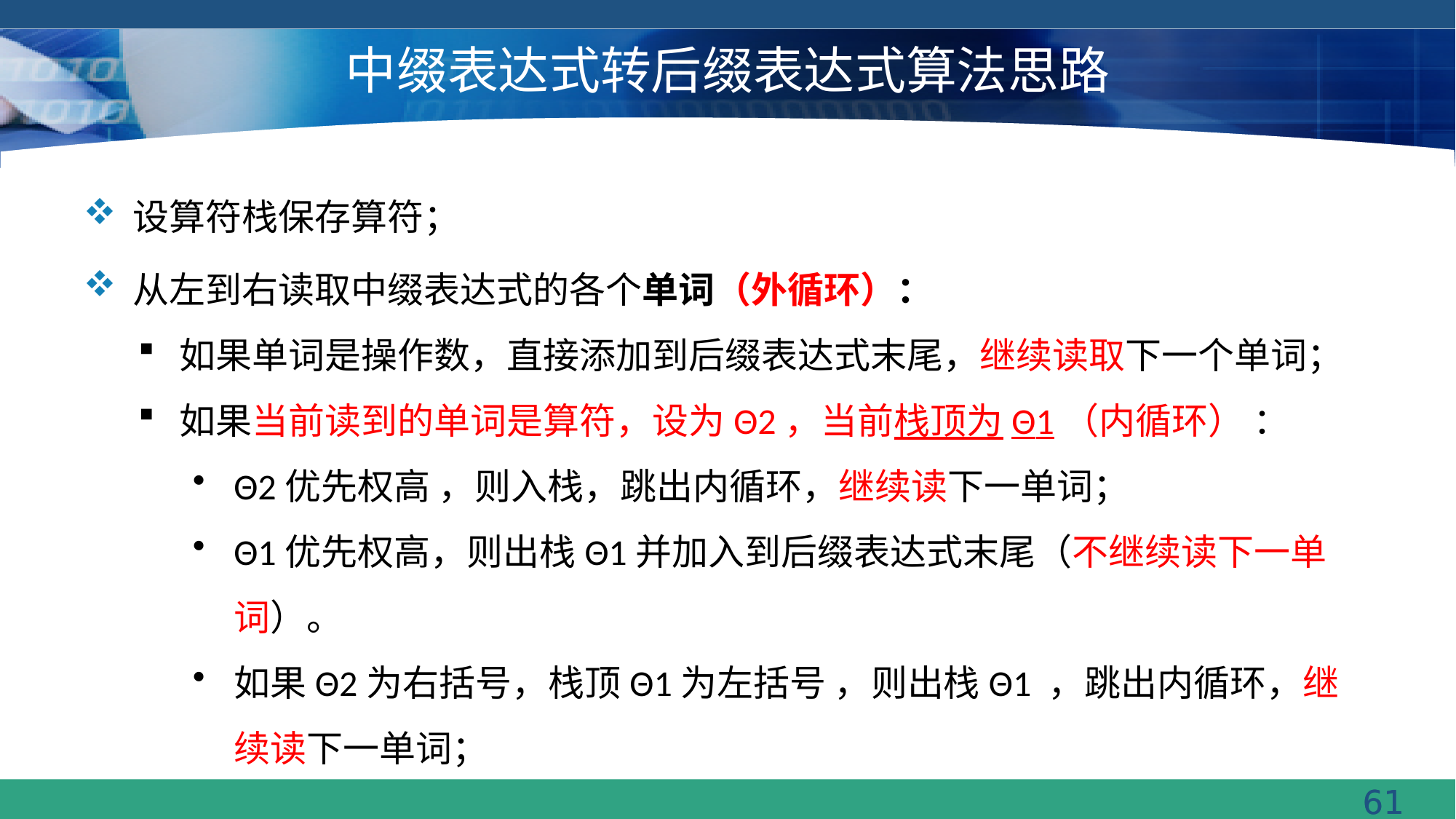

# 中缀表达式转后缀表达式算法思路

设算符栈保存算符；
从左到右读取中缀表达式的各个单词（外循环）：
如果单词是操作数，直接添加到后缀表达式末尾，继续读取下一个单词；
如果当前读到的单词是算符，设为Θ2，当前栈顶为Θ1（内循环） ：
Θ2优先权高 ，则入栈，跳出内循环，继续读下一单词；
Θ1优先权高，则出栈Θ1并加入到后缀表达式末尾（不继续读下一单词）。
如果Θ2为右括号，栈顶Θ1为左括号 ，则出栈Θ1 ，跳出内循环，继续读下一单词；